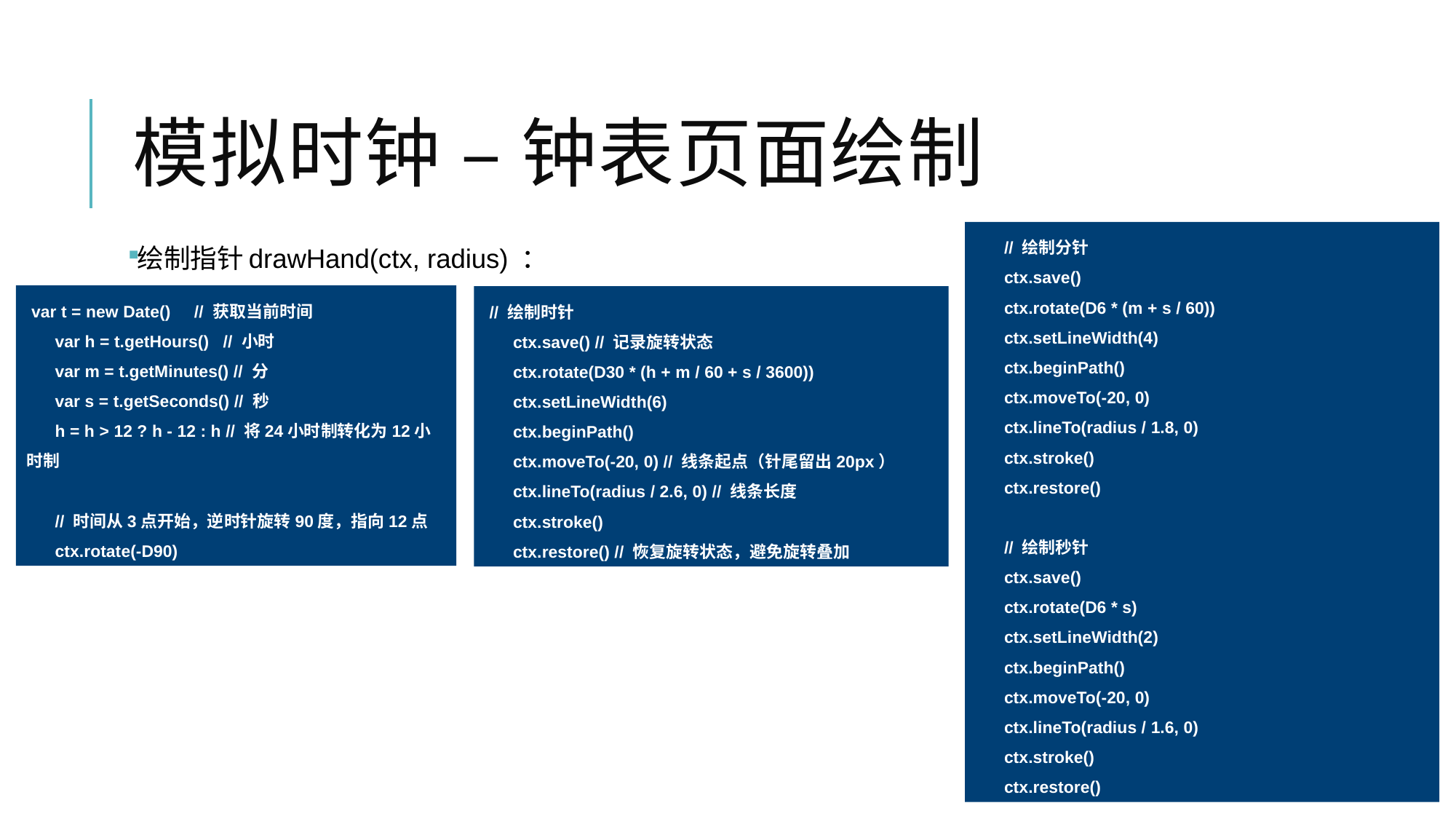

# 模拟时钟 – 钟表页面绘制
      // 绘制分针
      ctx.save()
      ctx.rotate(D6 * (m + s / 60))
      ctx.setLineWidth(4)
      ctx.beginPath()
      ctx.moveTo(-20, 0)
      ctx.lineTo(radius / 1.8, 0)
      ctx.stroke()
      ctx.restore()

      // 绘制秒针
      ctx.save()
      ctx.rotate(D6 * s)
      ctx.setLineWidth(2)
      ctx.beginPath()
      ctx.moveTo(-20, 0)
      ctx.lineTo(radius / 1.6, 0)
      ctx.stroke()
      ctx.restore()
绘制指针drawHand(ctx, radius) ：
 var t = new Date()     // 获取当前时间
      var h = t.getHours()   // 小时
      var m = t.getMinutes() // 分
      var s = t.getSeconds() // 秒
      h = h > 12 ? h - 12 : h // 将24小时制转化为12小时制

      // 时间从3点开始，逆时针旋转90度，指向12点
      ctx.rotate(-D90)
 // 绘制时针
      ctx.save() // 记录旋转状态
      ctx.rotate(D30 * (h + m / 60 + s / 3600))
      ctx.setLineWidth(6)
      ctx.beginPath()
      ctx.moveTo(-20, 0) // 线条起点（针尾留出20px）
      ctx.lineTo(radius / 2.6, 0) // 线条长度
      ctx.stroke()
      ctx.restore() // 恢复旋转状态，避免旋转叠加